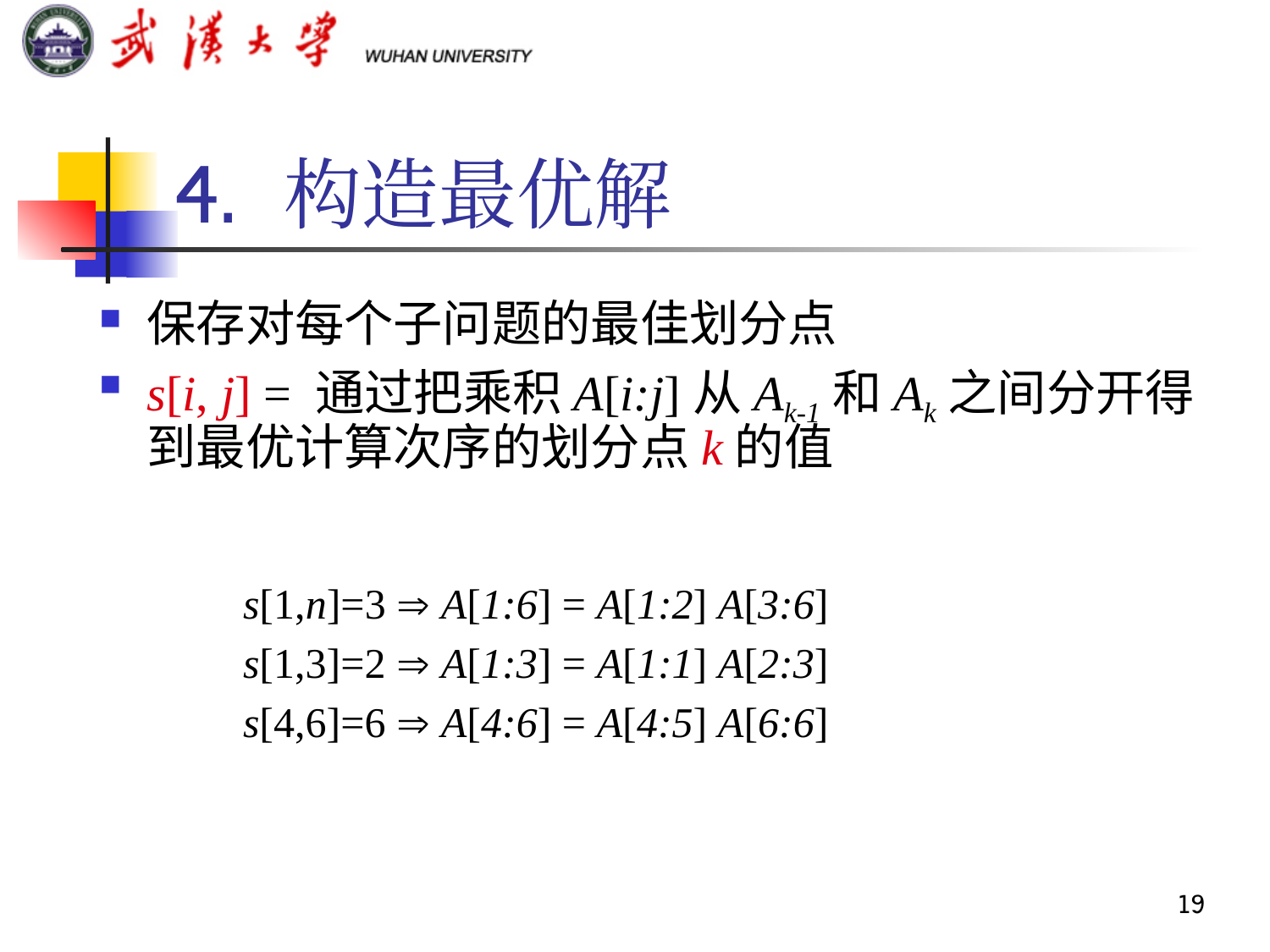

# 4. 构造最优解
保存对每个子问题的最佳划分点
s[i, j] = 通过把乘积A[i:j]从Ak-1和Ak之间分开得到最优计算次序的划分点k的值

s[1,n]=3 ⇒ A[1:6] = A[1:2] A[3:6]
s[1,3]=2 ⇒ A[1:3] = A[1:1] A[2:3]
s[4,6]=6 ⇒ A[4:6] = A[4:5] A[6:6]
19